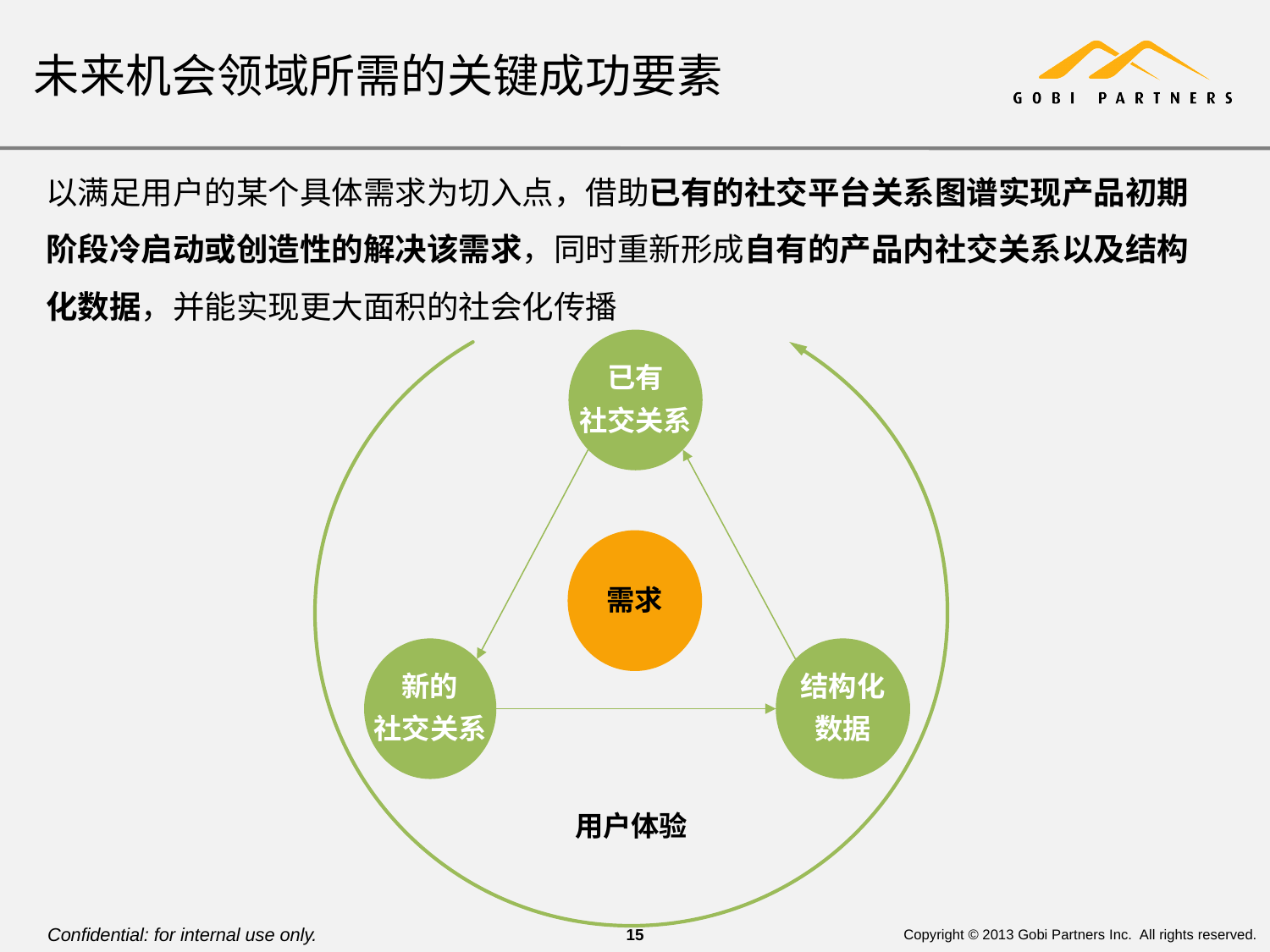

# 未来机会领域所需的关键成功要素
以满足用户的某个具体需求为切入点，借助已有的社交平台关系图谱实现产品初期阶段冷启动或创造性的解决该需求，同时重新形成自有的产品内社交关系以及结构化数据，并能实现更大面积的社会化传播
已有
社交关系

用户体验
结构化
数据
需求
新的
社交关系